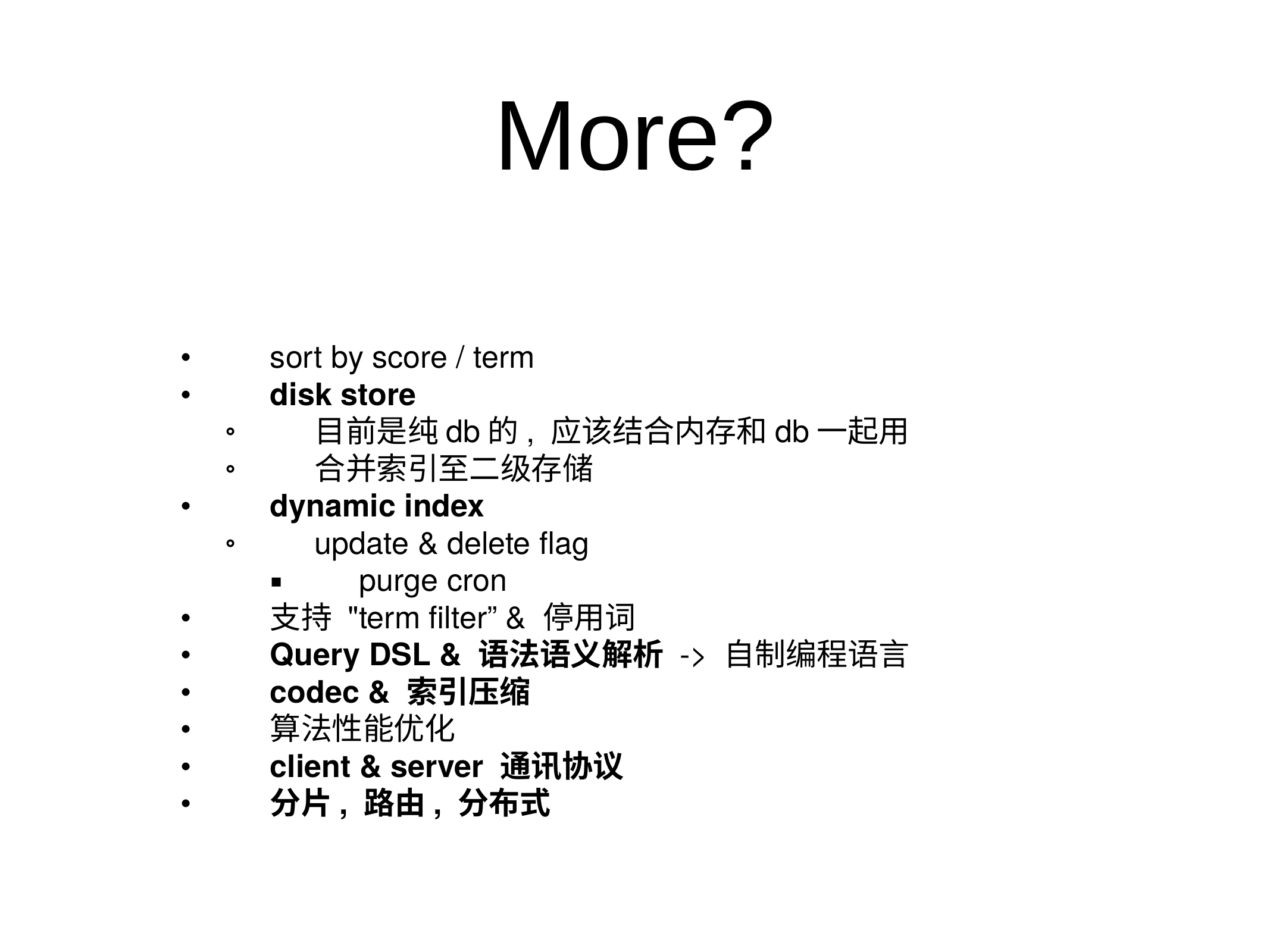

# More?

	•	sort by score / term
	•	disk store
	◦	目前是纯db的, 应该结合内存和db一起用
	◦	合并索引至二级存储
	•	dynamic index
	◦	update & delete flag
	▪	purge cron
	•	支持 "term filter” & 停用词
	•	Query DSL & 语法语义解析 -> 自制编程语言
	•	codec & 索引压缩
	•	算法性能优化
	•	client & server 通讯协议
	•	分片, 路由, 分布式